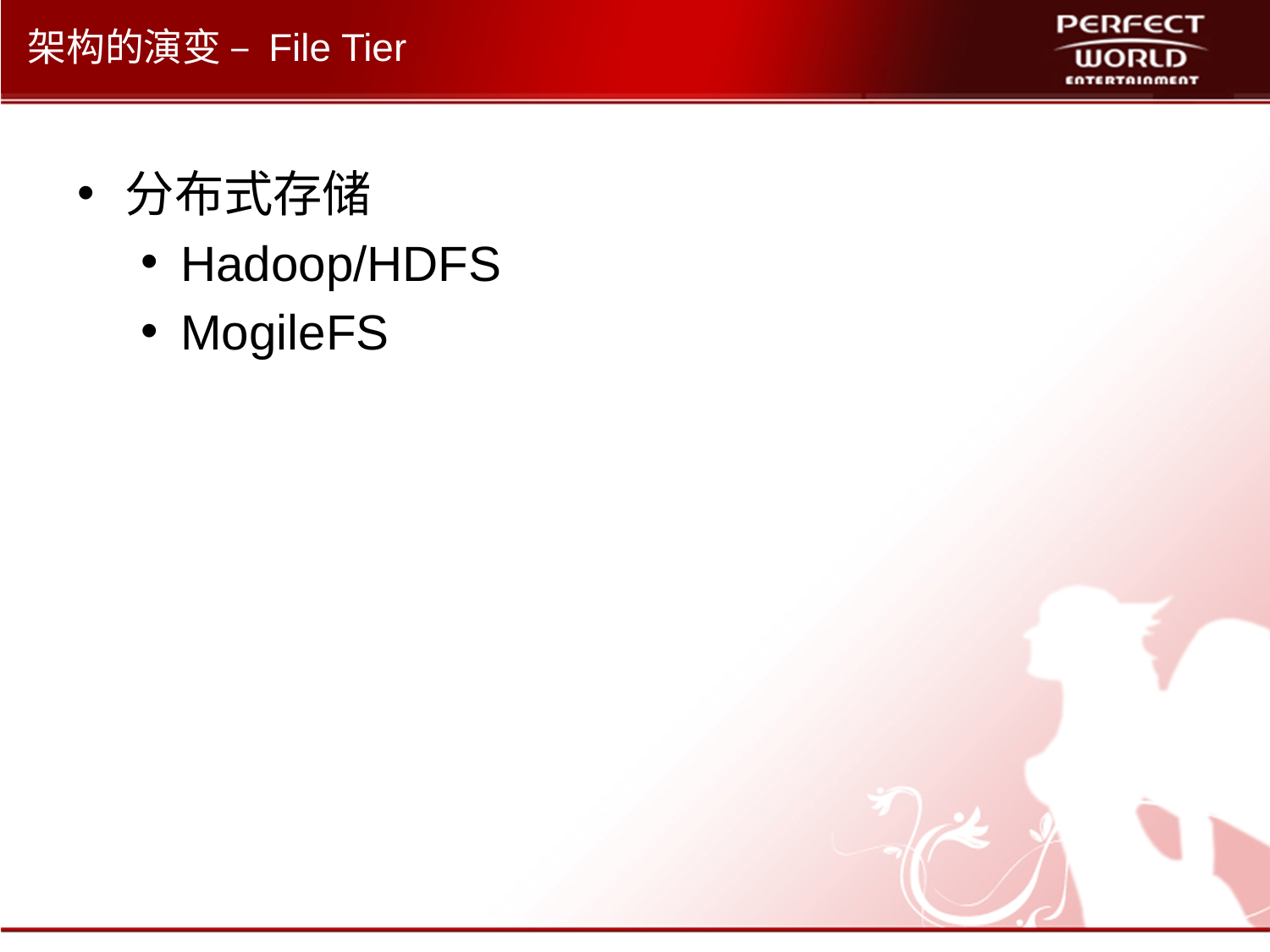

# 架构的演变 – File Tier
分布式存储
Hadoop/HDFS
MogileFS